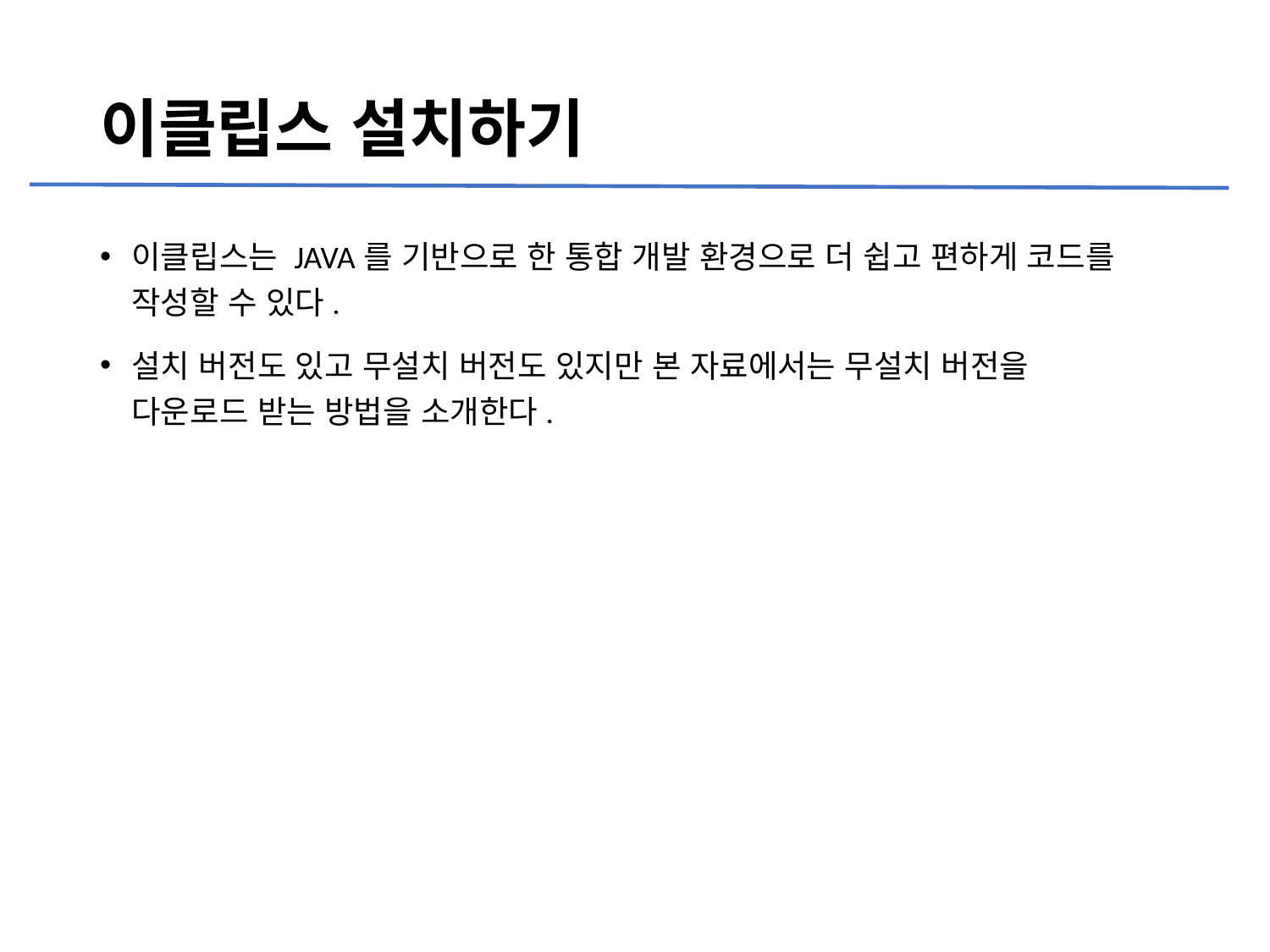

# 이클립스 설치하기
이클립스는 JAVA를 기반으로 한 통합 개발 환경으로 더 쉽고 편하게 코드를 작성할 수 있다.
설치 버전도 있고 무설치 버전도 있지만 본 자료에서는 무설치 버전을
다운로드 받는 방법을 소개한다.